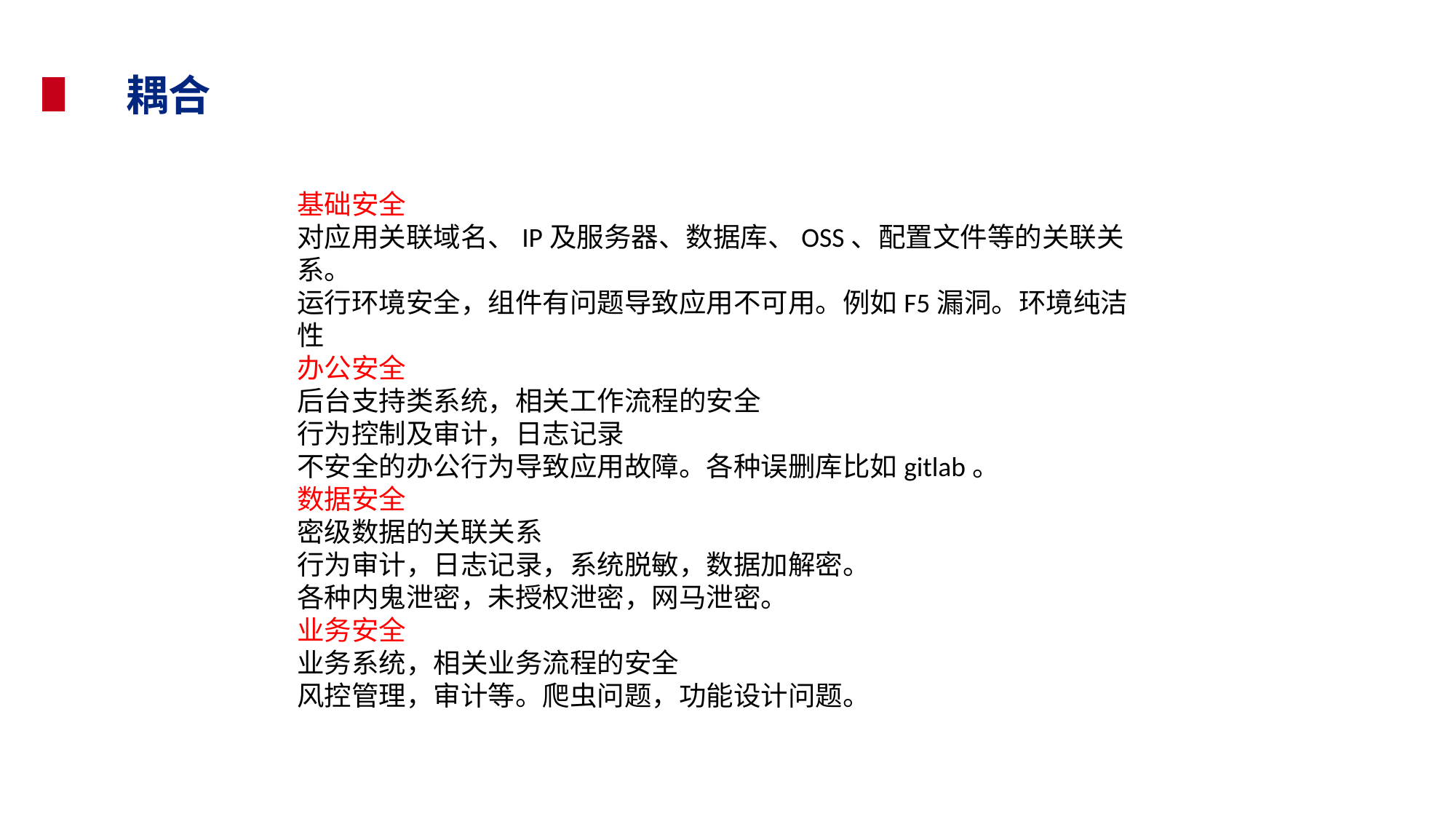

耦合

基础安全	对应用关联域名、IP及服务器、数据库、OSS、配置文件等的关联关系。运行环境安全，组件有问题导致应用不可用。例如F5漏洞。环境纯洁性
办公安全
后台支持类系统，相关工作流程的安全	行为控制及审计，日志记录不安全的办公行为导致应用故障。各种误删库比如gitlab。
数据安全
密级数据的关联关系	行为审计，日志记录，系统脱敏，数据加解密。各种内鬼泄密，未授权泄密，网马泄密。
业务安全
业务系统，相关业务流程的安全	风控管理，审计等。爬虫问题，功能设计问题。